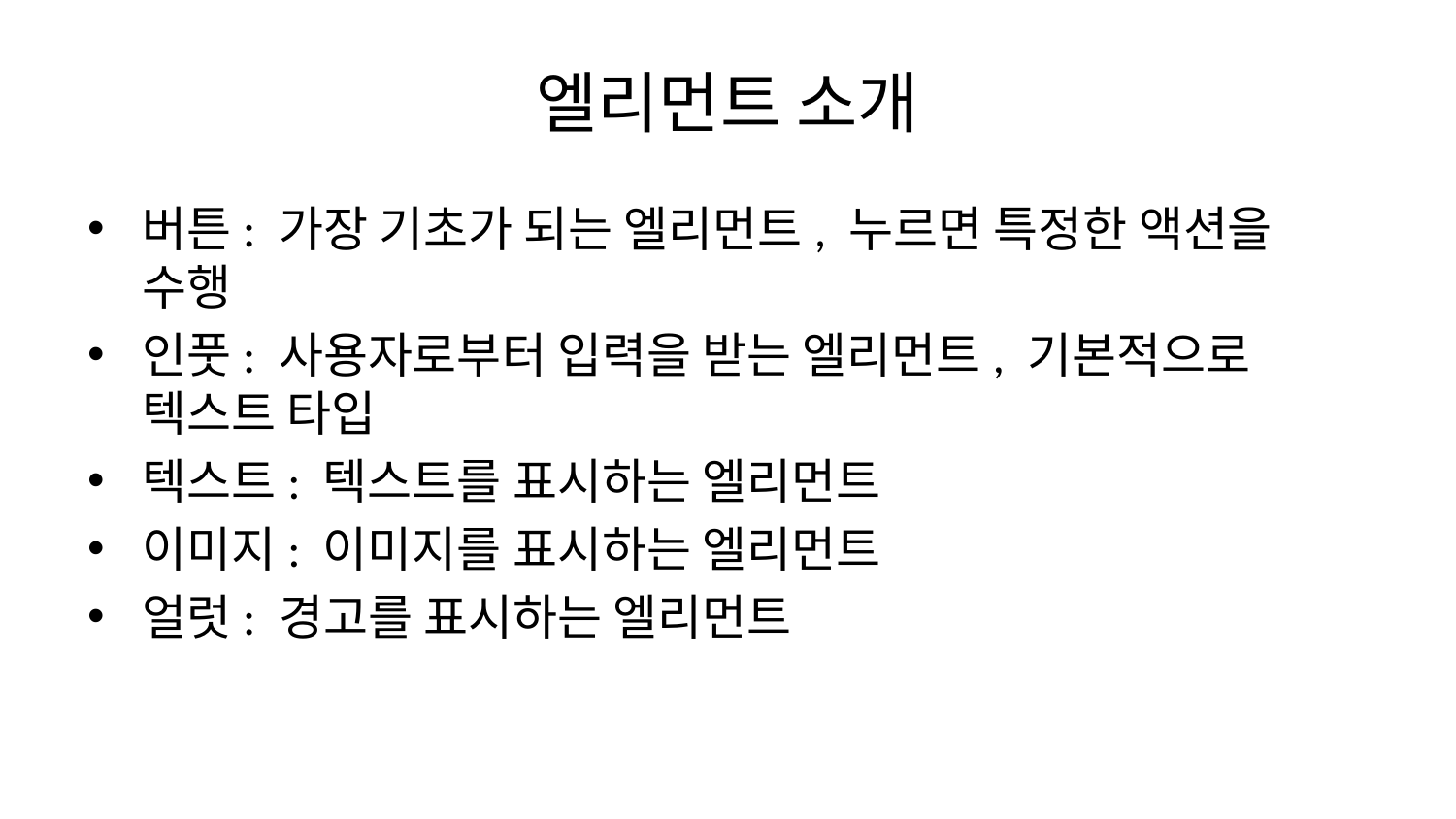

# 엘리먼트 소개
버튼: 가장 기초가 되는 엘리먼트, 누르면 특정한 액션을 수행
인풋: 사용자로부터 입력을 받는 엘리먼트, 기본적으로 텍스트 타입
텍스트: 텍스트를 표시하는 엘리먼트
이미지: 이미지를 표시하는 엘리먼트
얼럿: 경고를 표시하는 엘리먼트